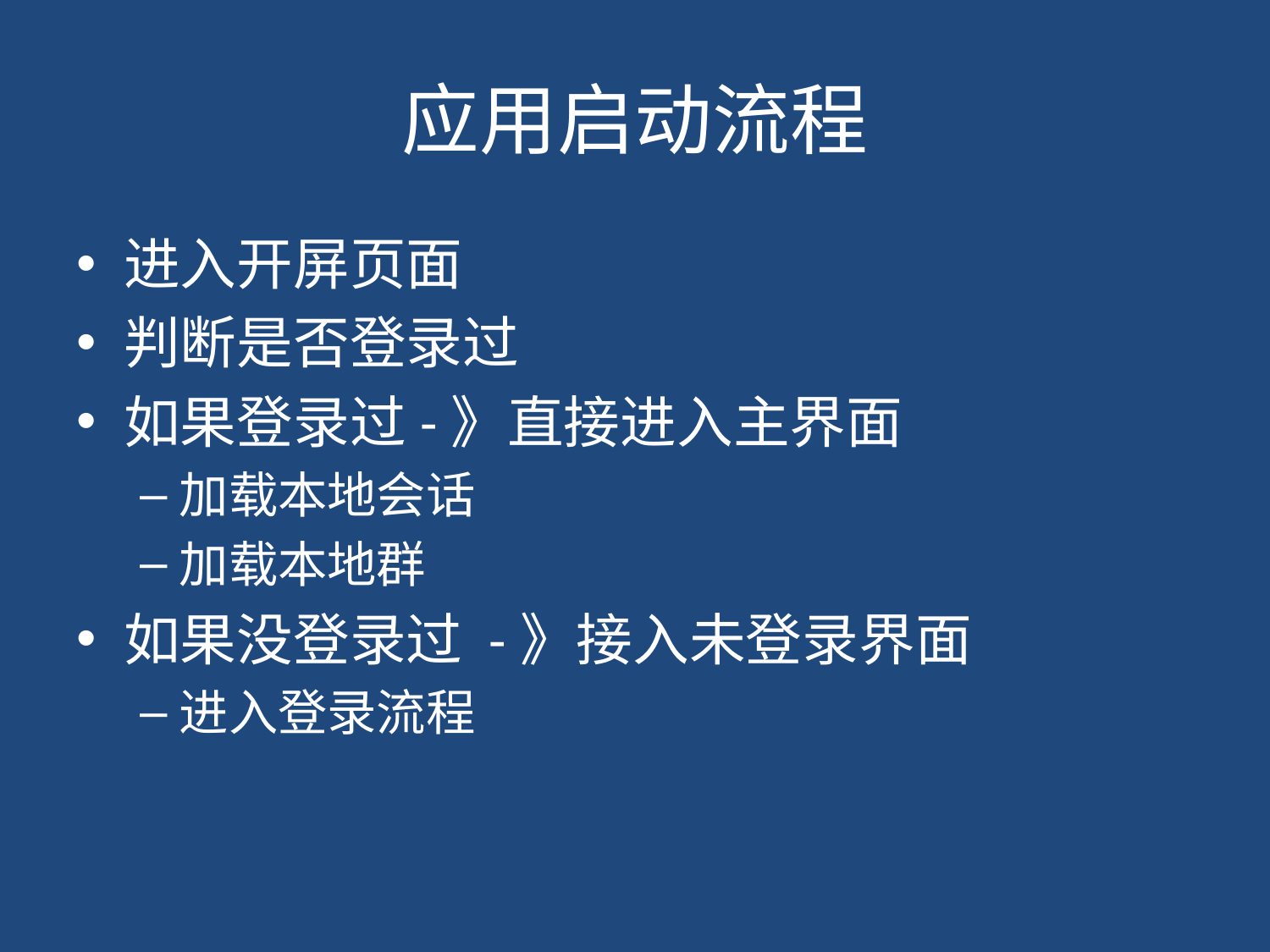

# 应用启动流程
进入开屏页面
判断是否登录过
如果登录过-》直接进入主界面
加载本地会话
加载本地群
如果没登录过 -》接入未登录界面
进入登录流程